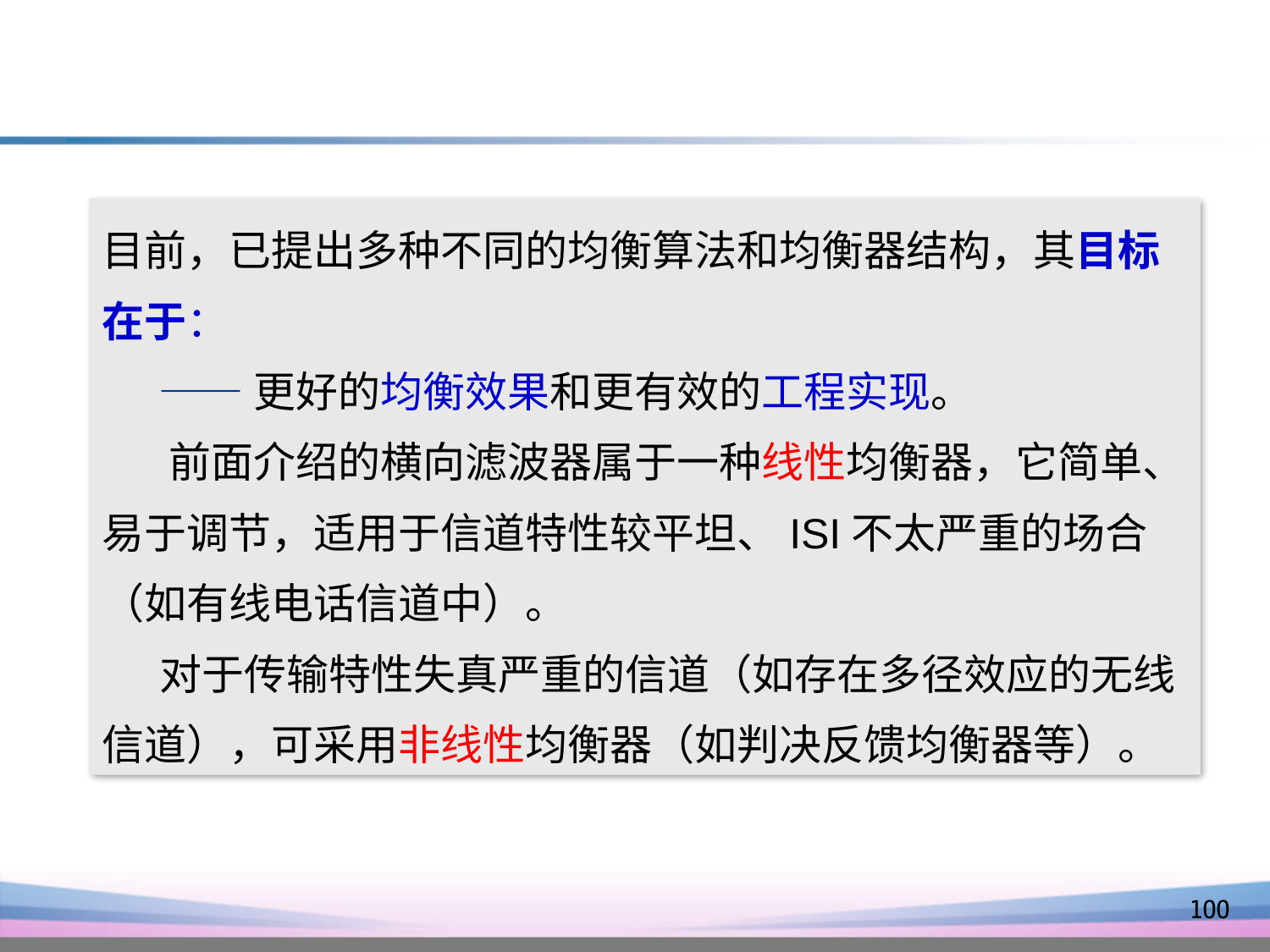

目前，已提出多种不同的均衡算法和均衡器结构，其目标在于：
      ——更好的均衡效果和更有效的工程实现。
      前面介绍的横向滤波器属于一种线性均衡器，它简单、易于调节，适用于信道特性较平坦、ISI不太严重的场合（如有线电话信道中）。
     对于传输特性失真严重的信道（如存在多径效应的无线信道），可采用非线性均衡器（如判决反馈均衡器等）。
100